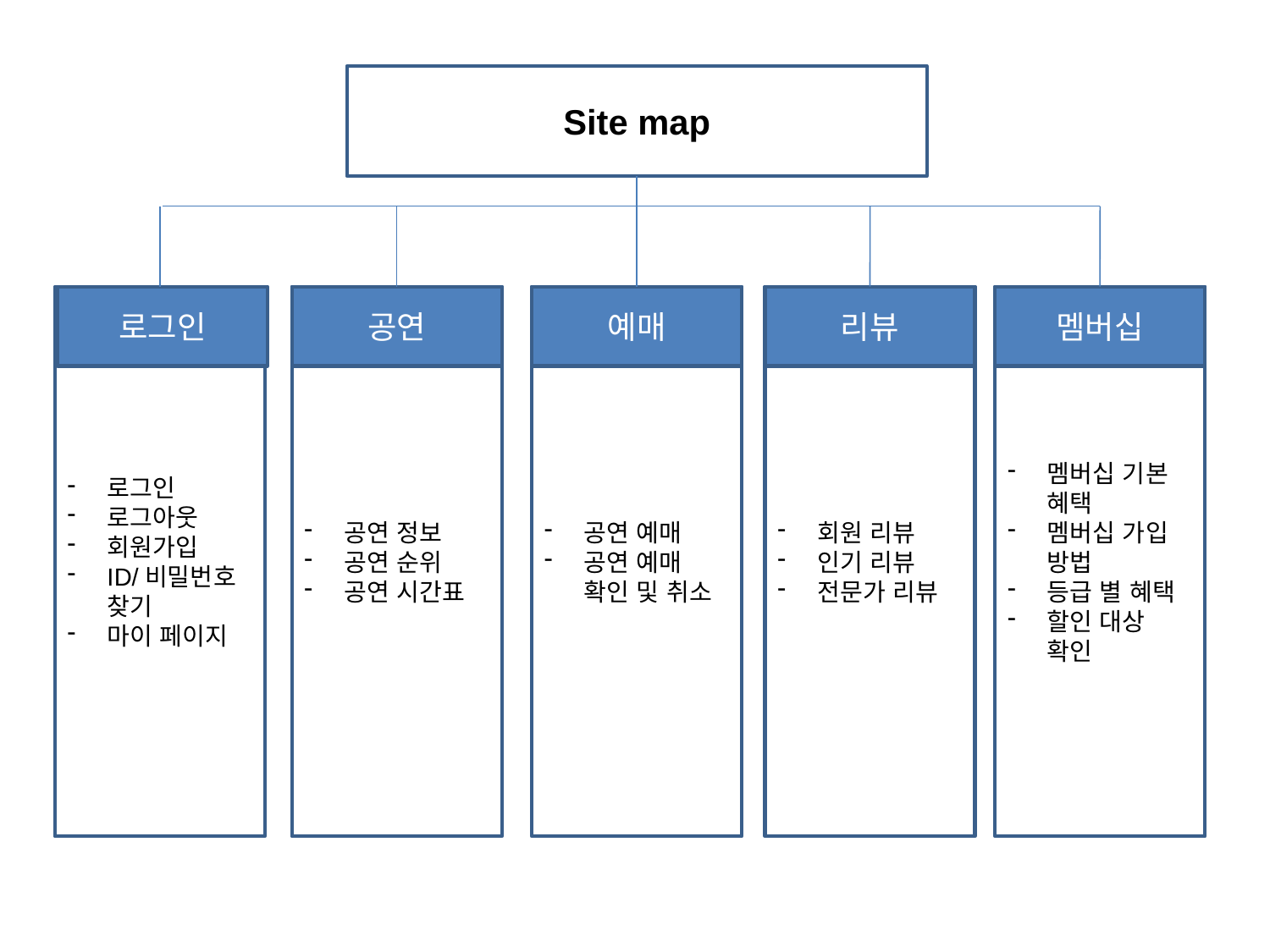

Site map
로그인
로그아웃
회원가입
ID/비밀번호 찾기
마이 페이지
로그인
공연 정보
공연 순위
공연 시간표
공연
공연 예매
공연 예매 확인 및 취소
예매
회원 리뷰
인기 리뷰
전문가 리뷰
리뷰
멤버십 기본 혜택
멤버십 가입 방법
등급 별 혜택
할인 대상 확인
멤버십